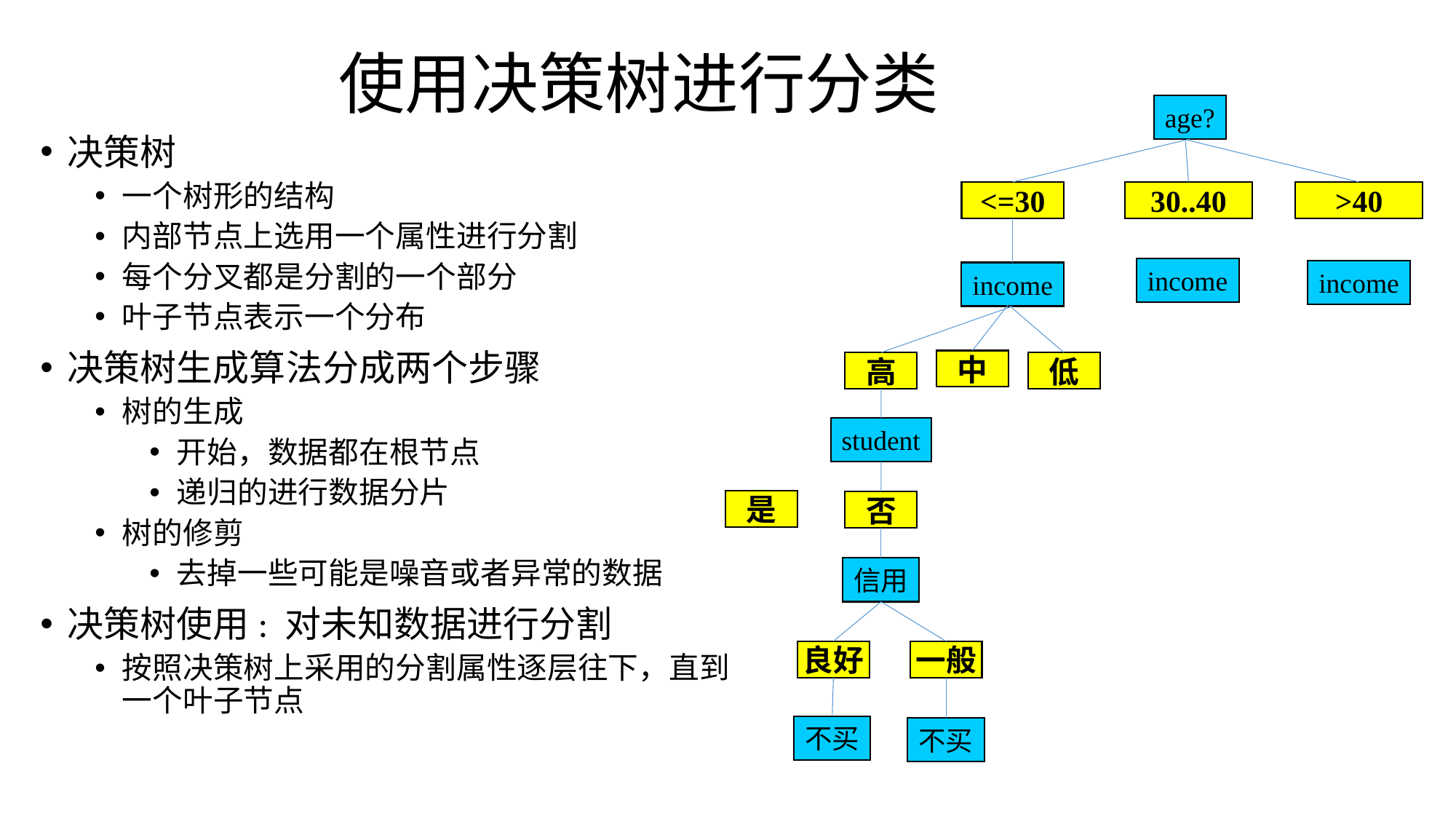

# 使用决策树进行分类
age?
决策树
一个树形的结构
内部节点上选用一个属性进行分割
每个分叉都是分割的一个部分
叶子节点表示一个分布
决策树生成算法分成两个步骤
树的生成
开始，数据都在根节点
递归的进行数据分片
树的修剪
去掉一些可能是噪音或者异常的数据
决策树使用: 对未知数据进行分割
按照决策树上采用的分割属性逐层往下，直到一个叶子节点

<=30
30..40
>40
income
income
income
中
高
低
student
是
否
信用
良好
一般
不买
不买